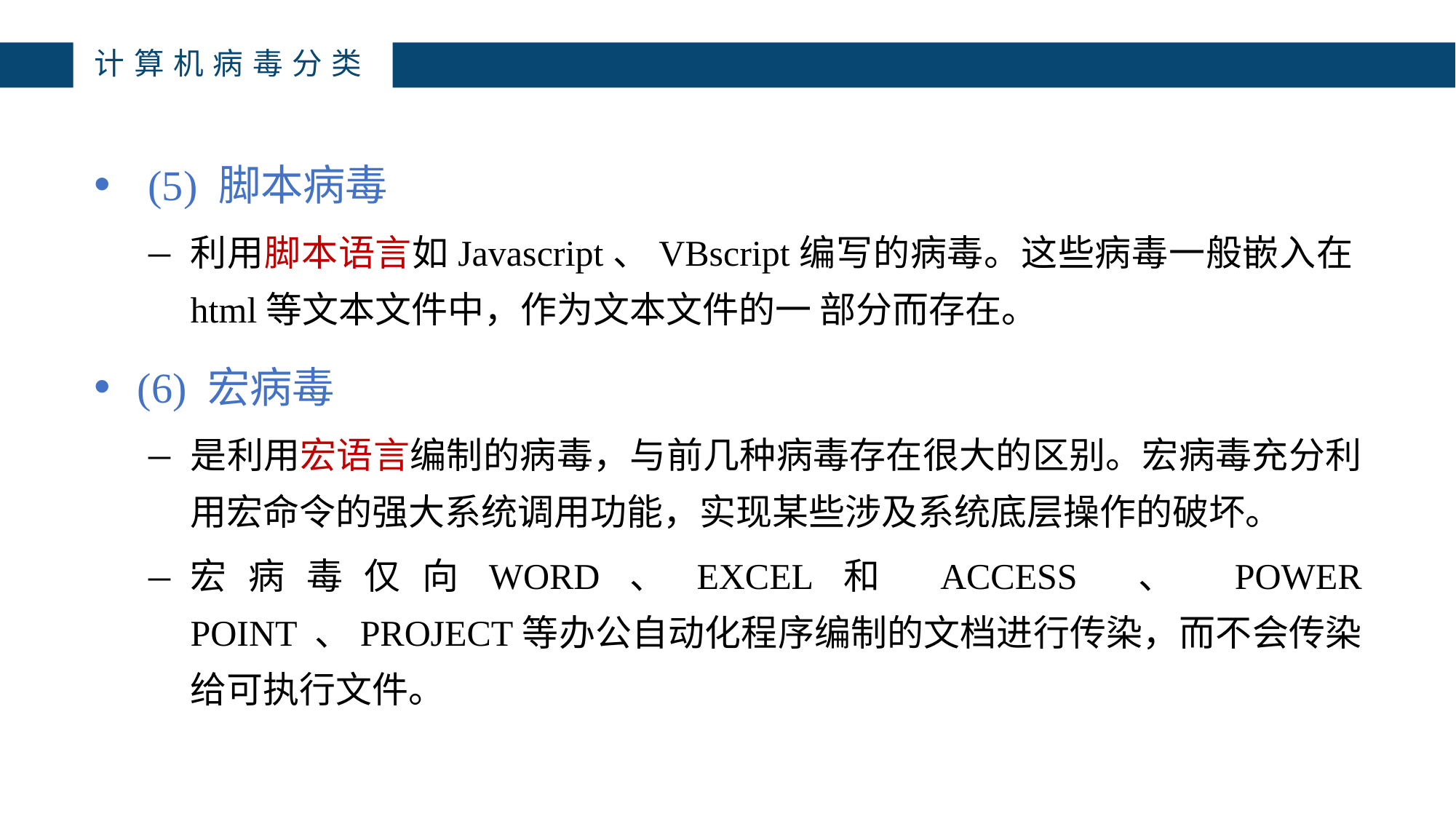

# 计算机病毒分类

 (5) 脚本病毒
利用脚本语言如Javascript、VBscript编写的病毒。这些病毒一般嵌入在html等文本文件中，作为文本文件的一 部分而存在。
(6) 宏病毒
是利用宏语言编制的病毒，与前几种病毒存在很大的区别。宏病毒充分利用宏命令的强大系统调用功能，实现某些涉及系统底层操作的破坏。
宏病毒仅向WORD、EXCEL和 ACCESS 、 POWER POINT 、PROJECT等办公自动化程序编制的文档进行传染，而不会传染给可执行文件。